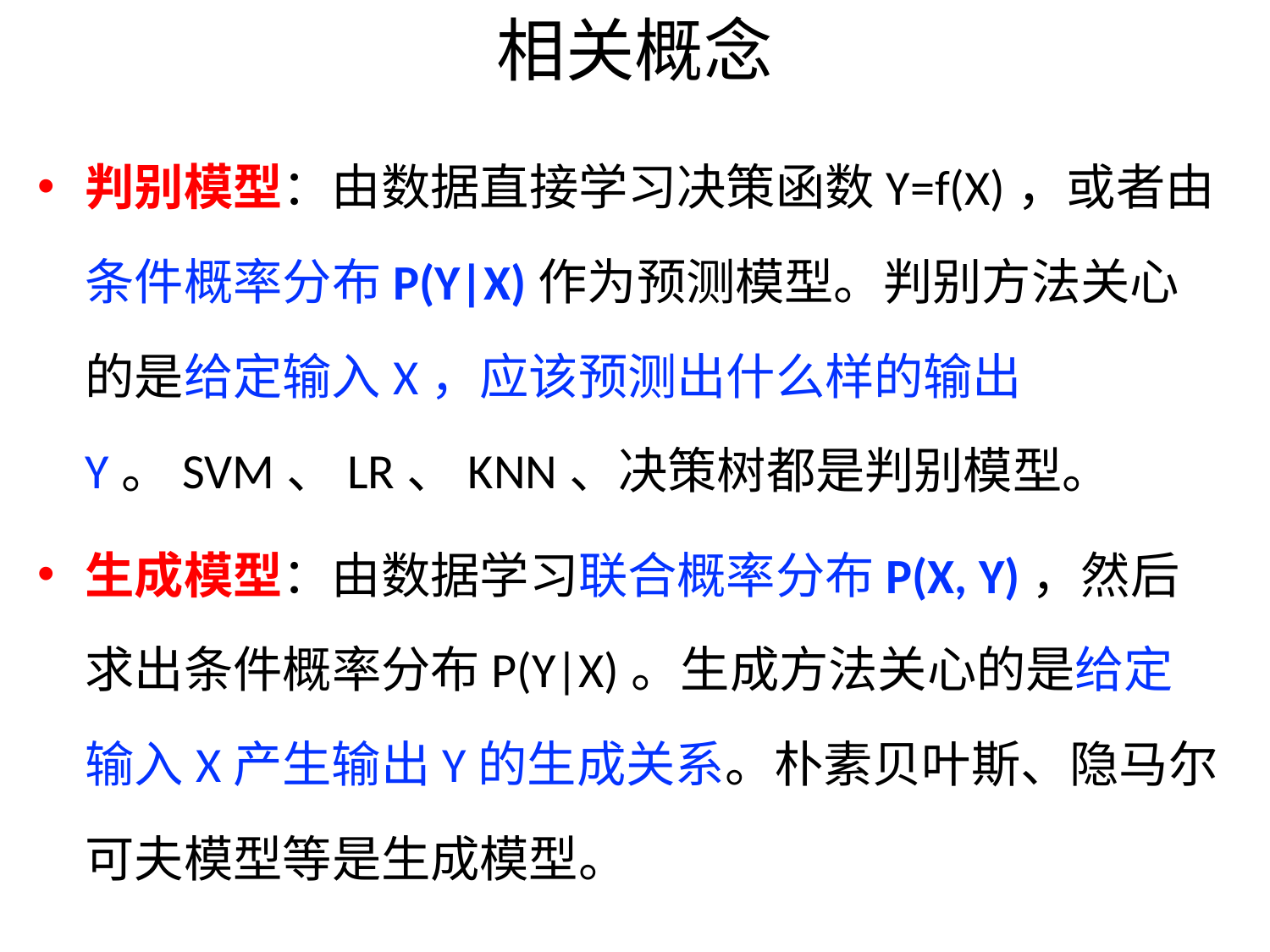

# 相关概念
判别模型：由数据直接学习决策函数Y=f(X)，或者由条件概率分布P(Y|X)作为预测模型。判别方法关心的是给定输入X，应该预测出什么样的输出Y。SVM、LR、KNN、决策树都是判别模型。
生成模型：由数据学习联合概率分布P(X, Y)，然后求出条件概率分布P(Y|X)。生成方法关心的是给定输入X产生输出Y的生成关系。朴素贝叶斯、隐马尔可夫模型等是生成模型。